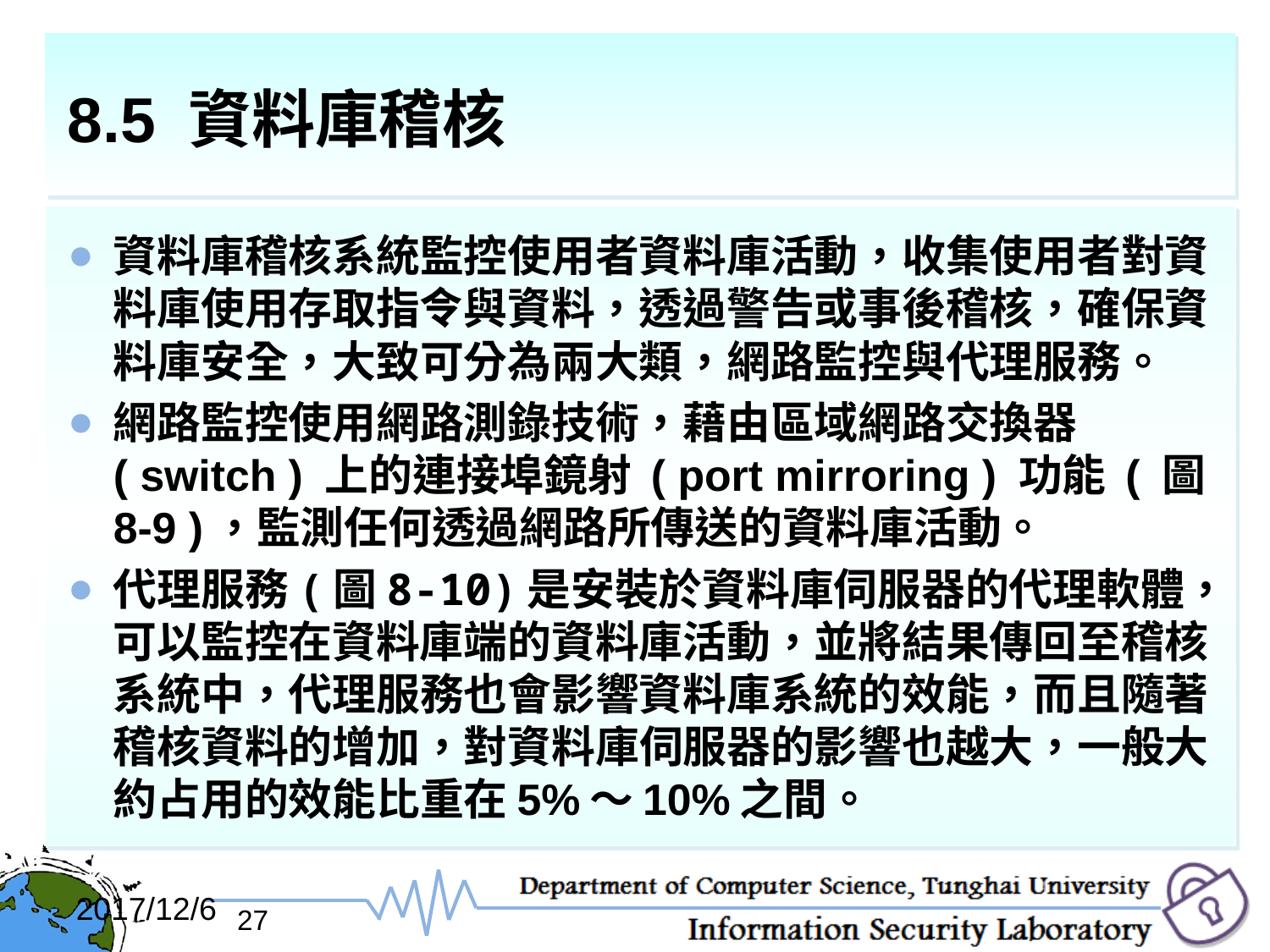

# 8.5 資料庫稽核
資料庫稽核系統監控使用者資料庫活動，收集使用者對資料庫使用存取指令與資料，透過警告或事後稽核，確保資料庫安全，大致可分為兩大類，網路監控與代理服務。
網路監控使用網路測錄技術，藉由區域網路交換器 ( switch ) 上的連接埠鏡射 ( port mirroring ) 功能 ( 圖8-9 )，監測任何透過網路所傳送的資料庫活動。
代理服務(圖8-10)是安裝於資料庫伺服器的代理軟體，可以監控在資料庫端的資料庫活動，並將結果傳回至稽核系統中，代理服務也會影響資料庫系統的效能，而且隨著稽核資料的增加，對資料庫伺服器的影響也越大，一般大約占用的效能比重在5%～10%之間。
2017/12/6
27